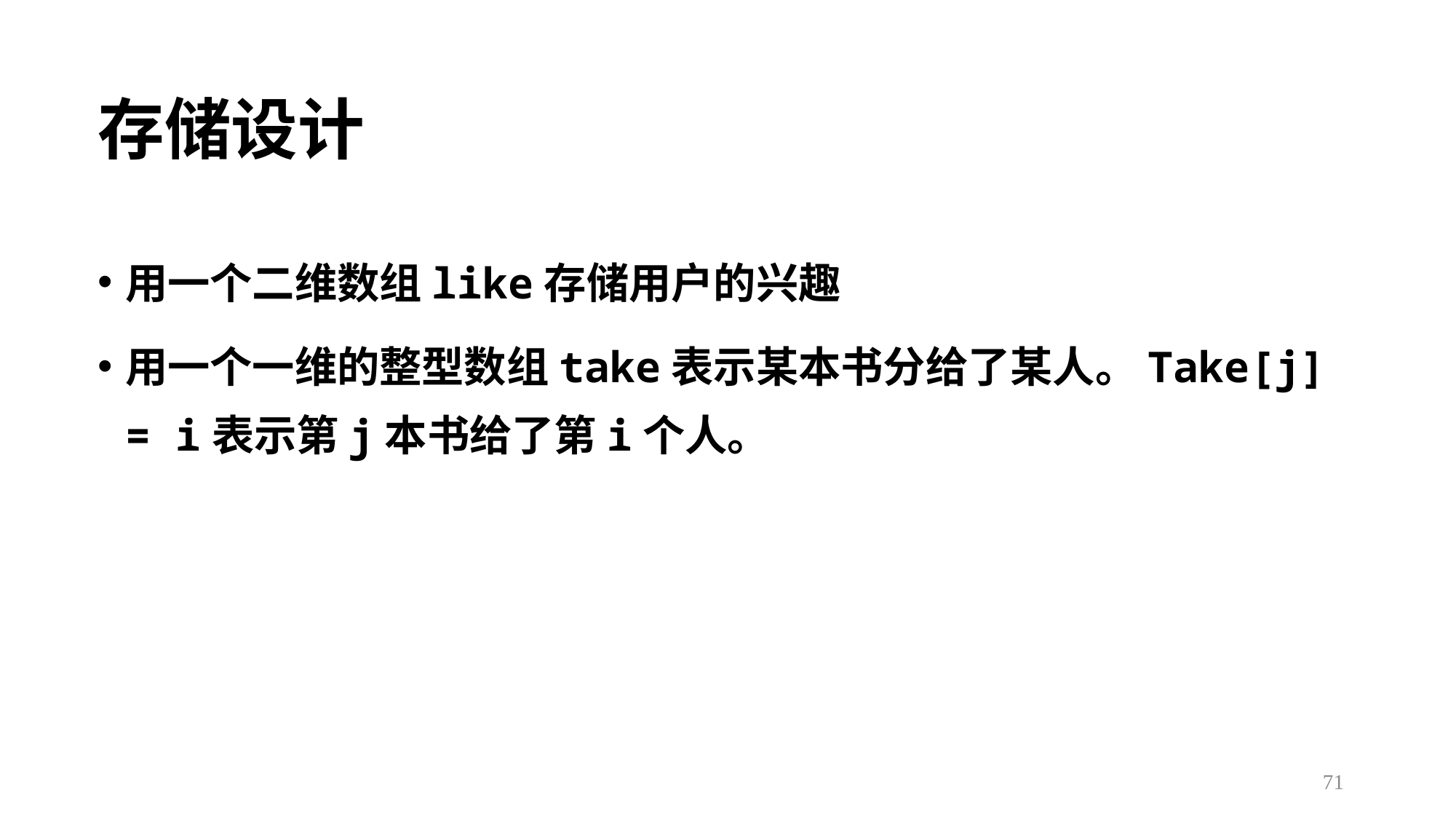

# 存储设计
用一个二维数组like存储用户的兴趣
用一个一维的整型数组take表示某本书分给了某人。Take[j] = i表示第j本书给了第i个人。
71